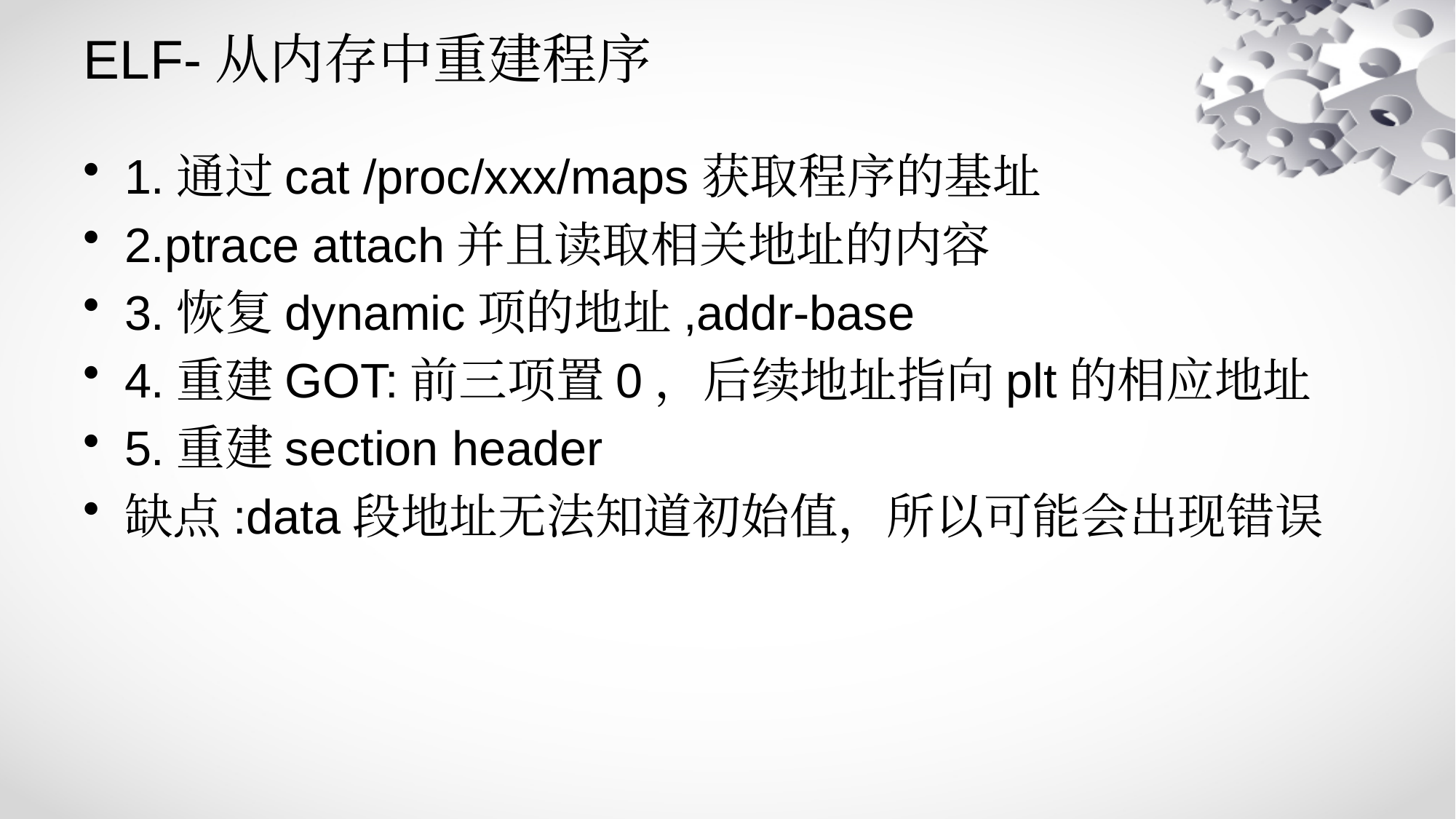

# ELF-从内存中重建程序
1.通过cat /proc/xxx/maps获取程序的基址
2.ptrace attach并且读取相关地址的内容
3.恢复dynamic项的地址,addr-base
4.重建GOT:前三项置0，后续地址指向plt的相应地址
5.重建section header
缺点:data段地址无法知道初始值，所以可能会出现错误